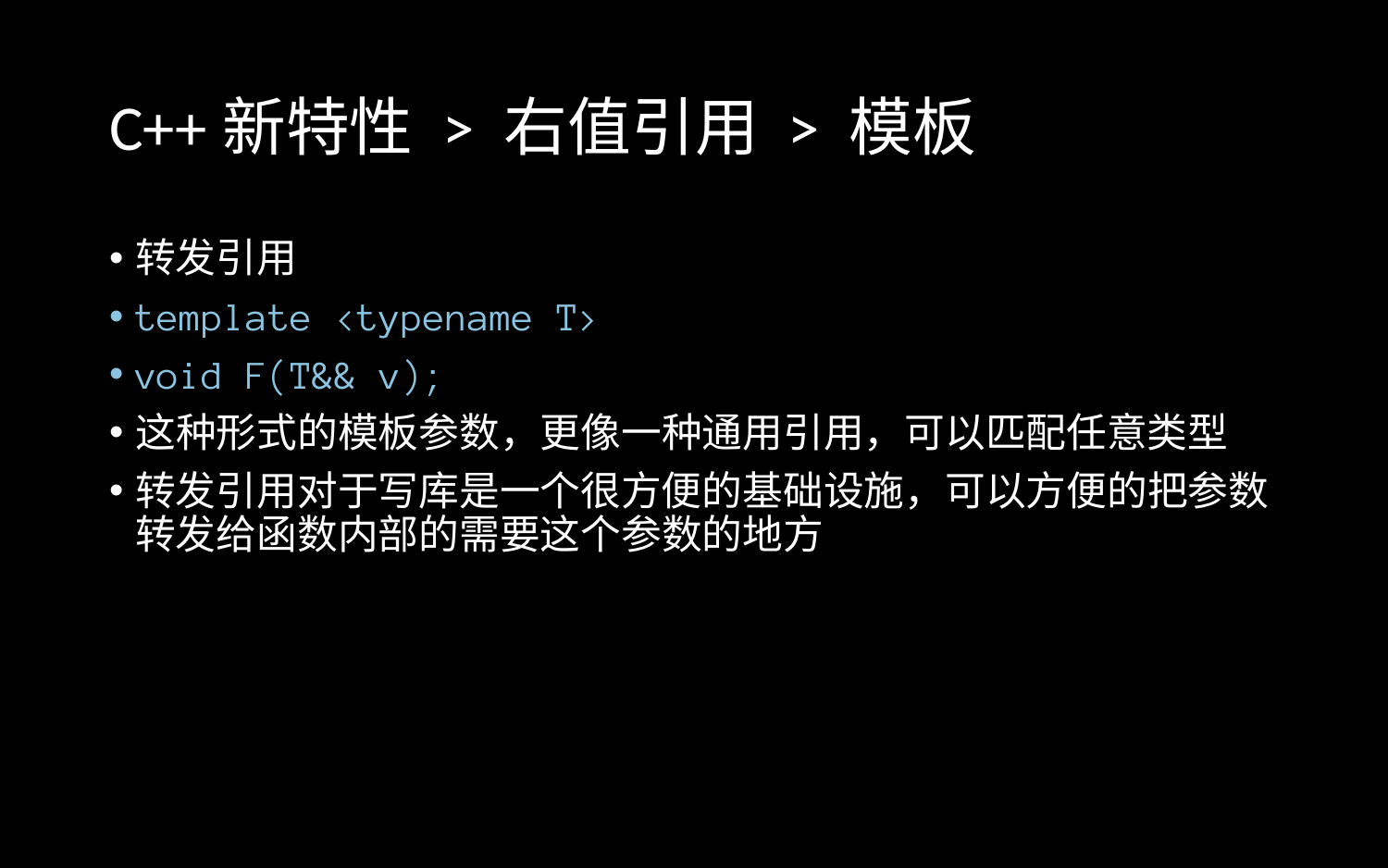

# C++新特性 > 右值引用 > 模板
转发引用
template <typename T>
void F(T&& v);
这种形式的模板参数，更像一种通用引用，可以匹配任意类型
转发引用对于写库是一个很方便的基础设施，可以方便的把参数转发给函数内部的需要这个参数的地方